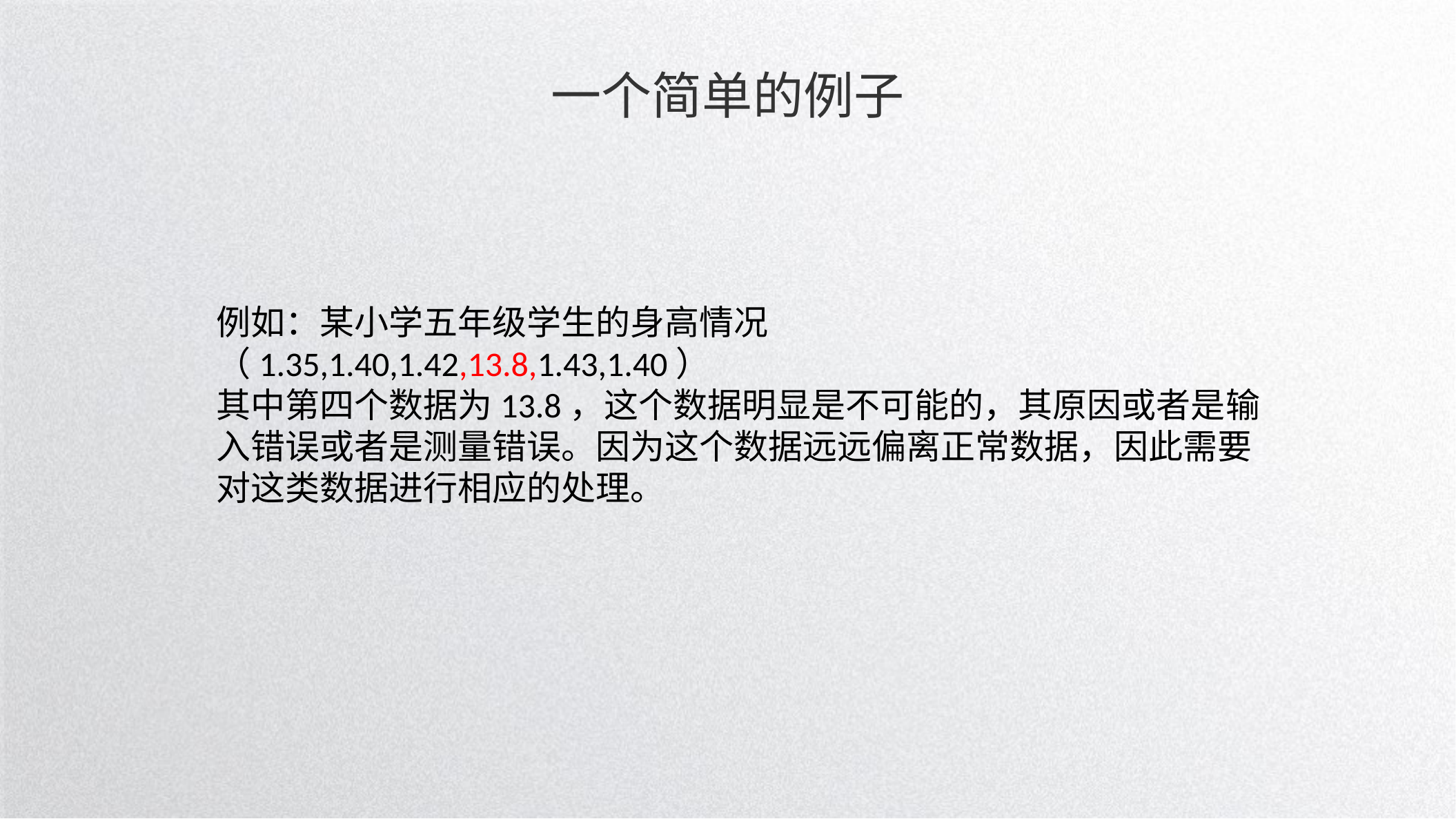

一个简单的例子
例如：某小学五年级学生的身高情况
（1.35,1.40,1.42,13.8,1.43,1.40）
其中第四个数据为13.8，这个数据明显是不可能的，其原因或者是输入错误或者是测量错误。因为这个数据远远偏离正常数据，因此需要对这类数据进行相应的处理。